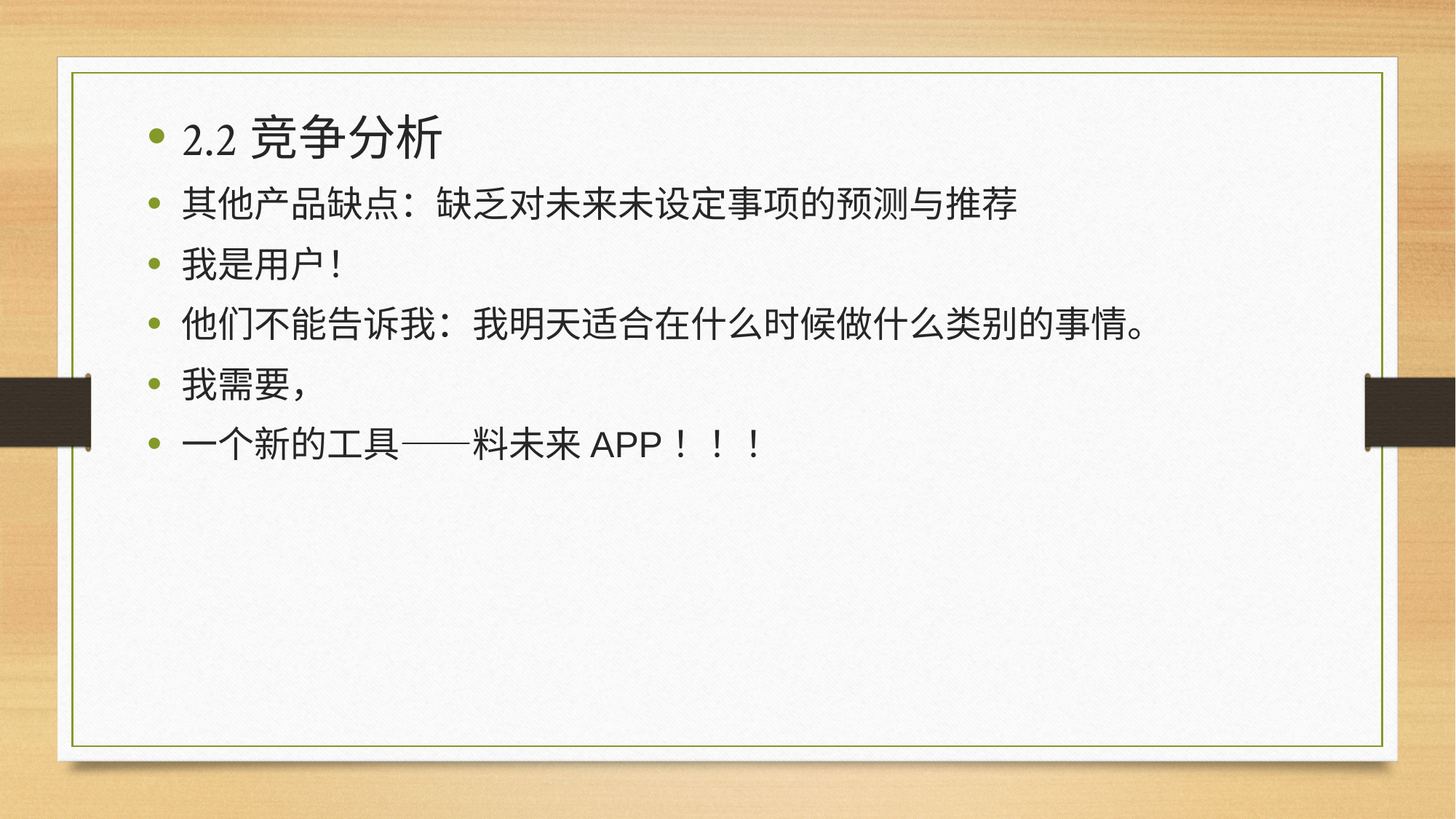

2.2竞争分析
其他产品缺点：缺乏对未来未设定事项的预测与推荐
我是用户！
他们不能告诉我：我明天适合在什么时候做什么类别的事情。
我需要，
一个新的工具——料未来APP！！！